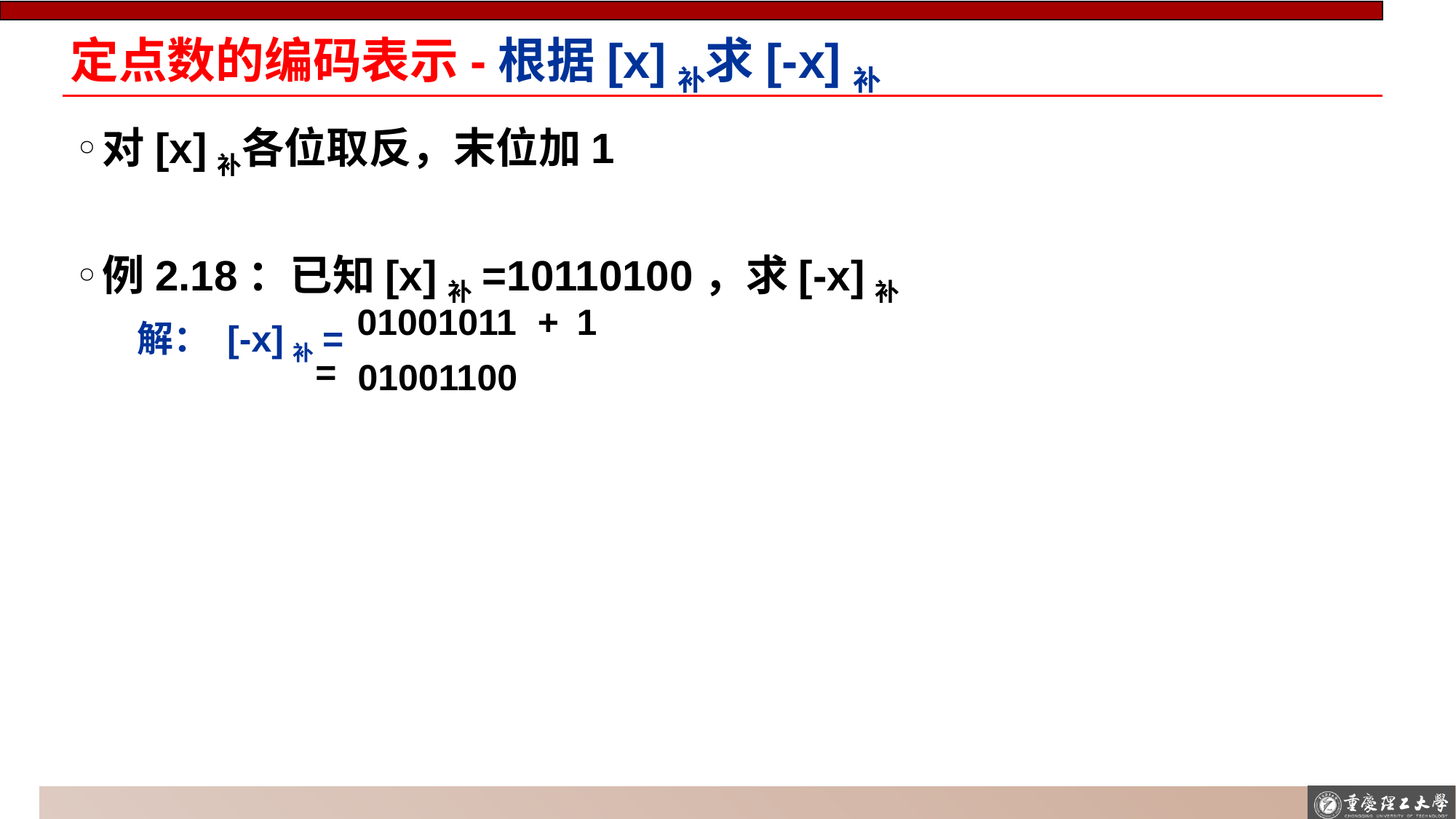

# 定点数的编码表示-根据[x]补求[-x]补
对[x]补各位取反，末位加1

例2.18：已知[x]补=10110100，求[-x]补
解： [-x]补=
+
1
01001011
=
01001100